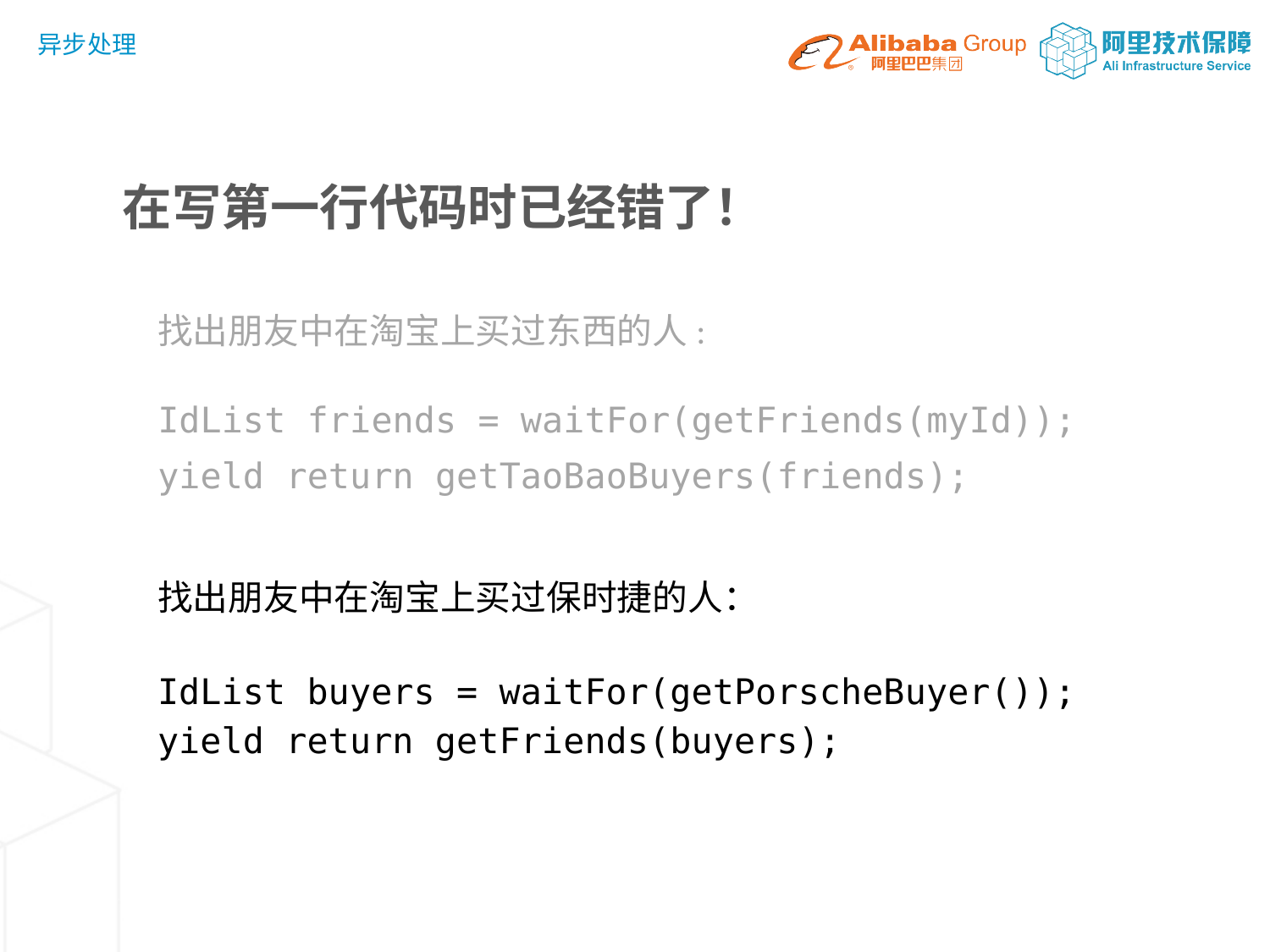

异步处理
在写第一行代码时已经错了！
找出朋友中在淘宝上买过东西的人:
IdList friends = waitFor(getFriends(myId));
yield return getTaoBaoBuyers(friends);

找出朋友中在淘宝上买过保时捷的人：
IdList buyers = waitFor(getPorscheBuyer());
yield return getFriends(buyers);